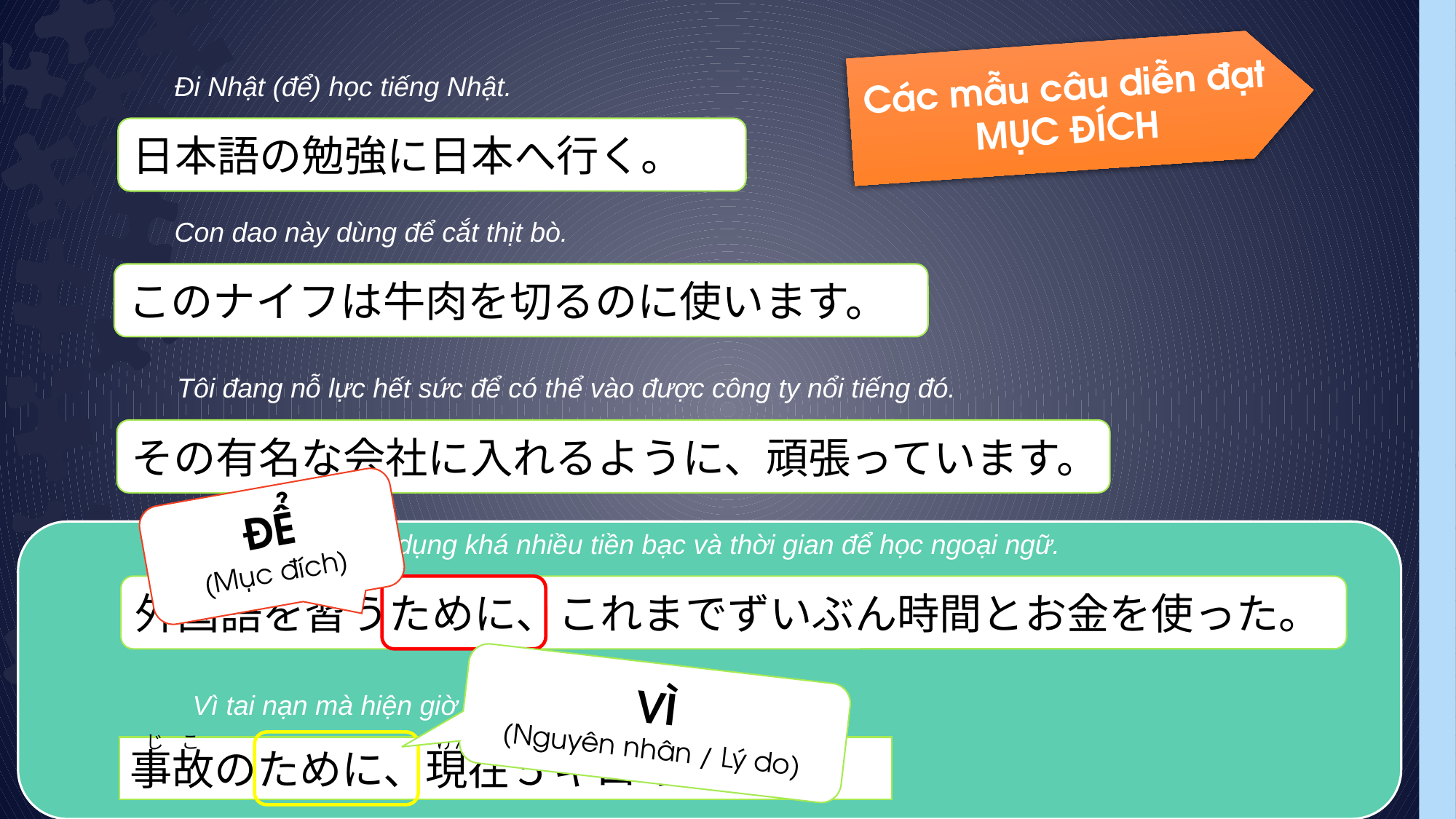

Các mẫu câu diễn đạt
MỤC ĐÍCH
Đi Nhật (để) học tiếng Nhật.
日本語の勉強に日本へ行く。
Con dao này dùng để cắt thịt bò.
このナイフは牛肉を切るのに使います。
Tôi đang nỗ lực hết sức để có thể vào được công ty nổi tiếng đó.
その有名な会社に入れるように、頑張っています。
ĐỂ
(Mục đích)

Đến giờ tôi đã sử dụng khá nhiều tiền bạc và thời gian để học ngoại ngữ.
外国語を習うために、これまでずいぶん時間とお金を使った。

VÌ
(Nguyên nhân / Lý do)
Vì tai nạn mà hiện giờ đường tắc nghẽn 5 km
じ　こ　　　　　　　　　　　　　げんざい　　　　　　　　　　じゅうたい

事故のために、現在５キロの渋滞だ。